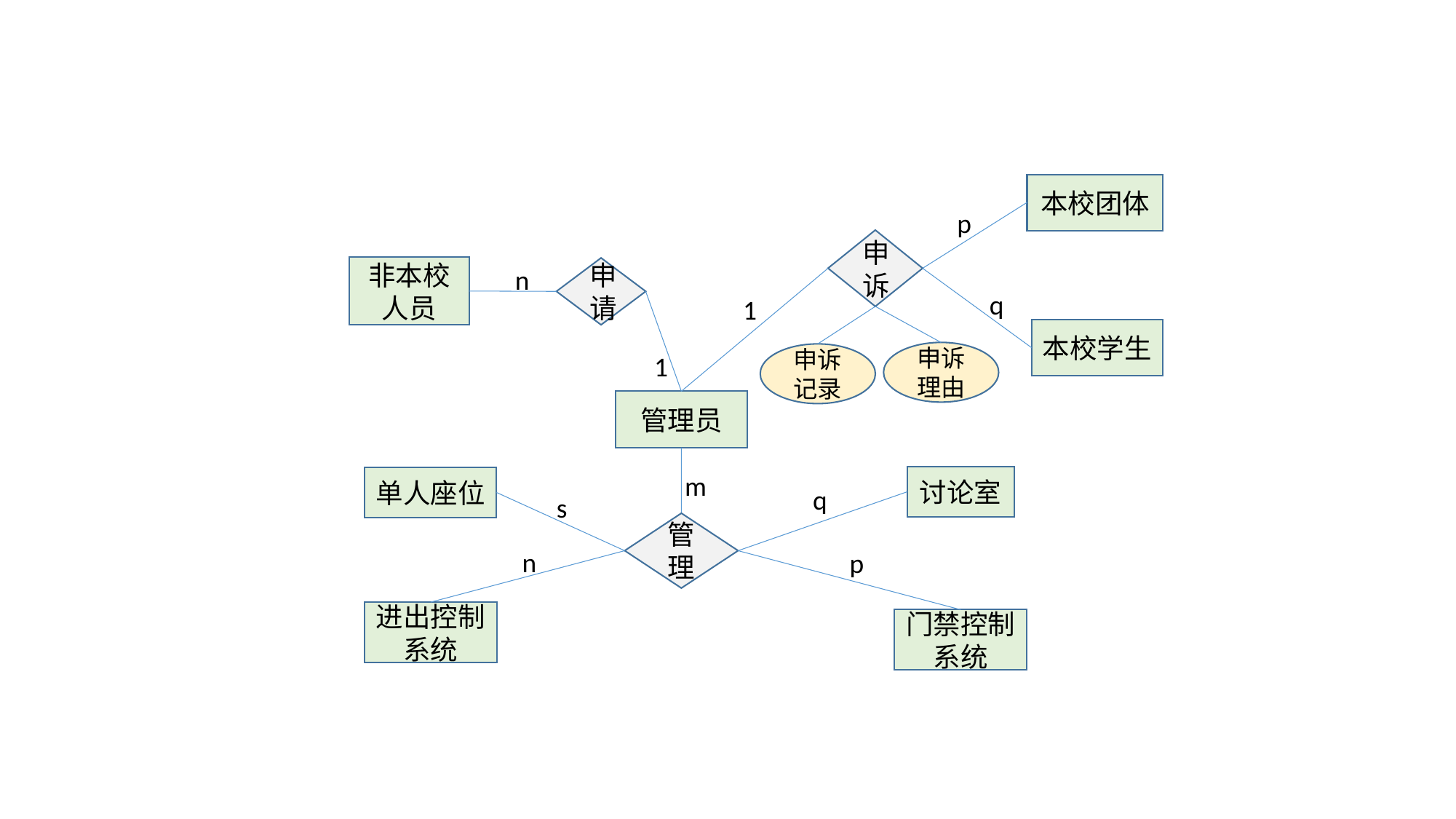

本校团体
p
申诉
非本校人员
n
申请
q
1
本校学生
申诉理由
1
申诉记录
管理员
m
讨论室
单人座位
q
s
管理
n
p
进出控制系统
门禁控制系统